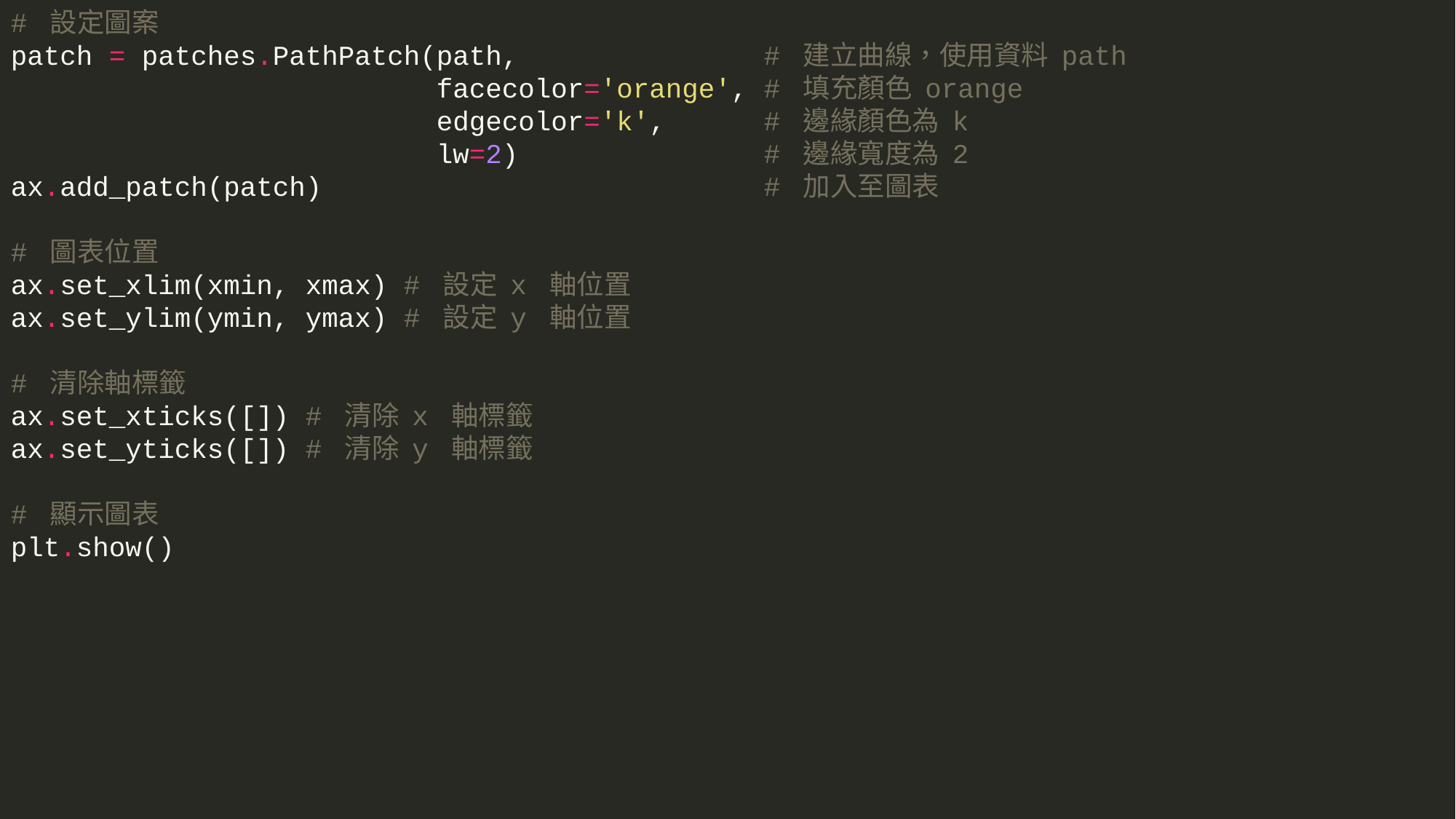

# 設定圖案
patch = patches.PathPatch(path,               # 建立曲線，使用資料 path
                          facecolor='orange', # 填充顏色 orange
                          edgecolor='k',      # 邊緣顏色為 k
                          lw=2)               # 邊緣寬度為 2
ax.add_patch(patch)                           # 加入至圖表

# 圖表位置
ax.set_xlim(xmin, xmax) # 設定 x 軸位置
ax.set_ylim(ymin, ymax) # 設定 y 軸位置

# 清除軸標籤
ax.set_xticks([]) # 清除 x 軸標籤
ax.set_yticks([]) # 清除 y 軸標籤

# 顯示圖表
plt.show()